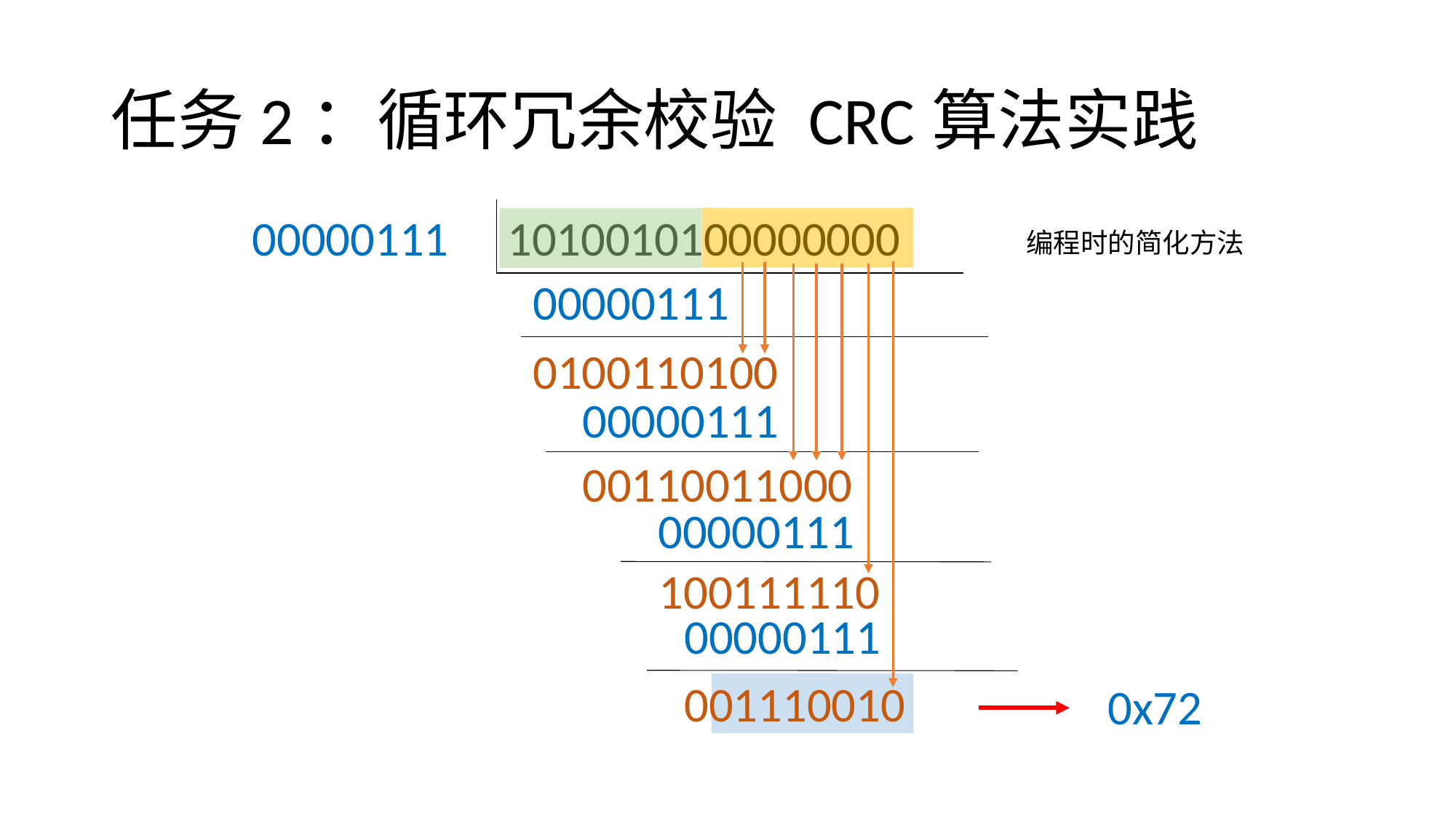

# 任务2：循环冗余校验 CRC算法实践
00000111
1010010100000000

编程时的简化方法

00000111
0100110100
00000111
00110011000
00000111
100111110
00000111
001110010
0x72